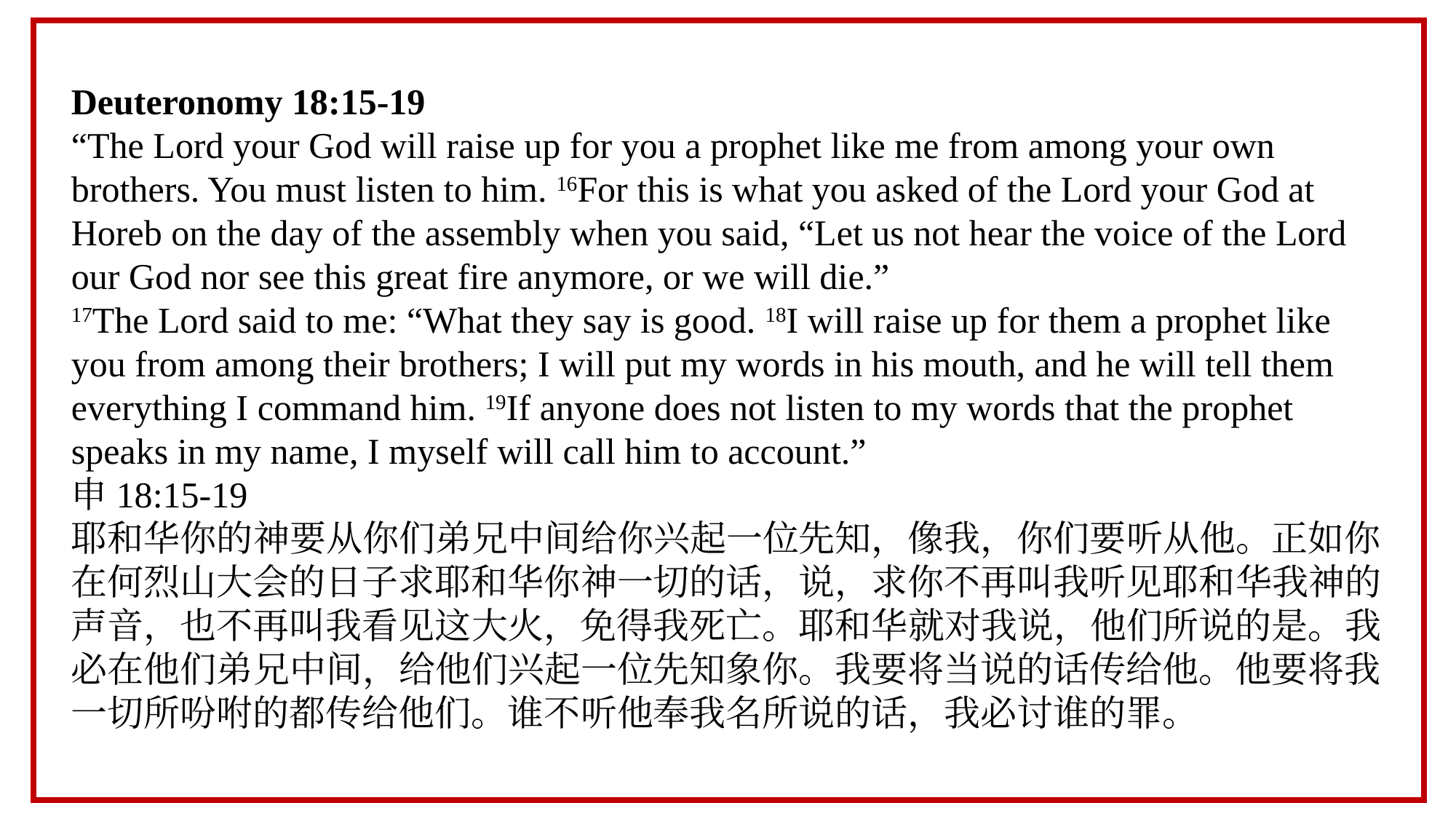

Deuteronomy 18:15-19
“The Lord your God will raise up for you a prophet like me from among your own brothers. You must listen to him. 16For this is what you asked of the Lord your God at Horeb on the day of the assembly when you said, “Let us not hear the voice of the Lord our God nor see this great fire anymore, or we will die.”
17The Lord said to me: “What they say is good. 18I will raise up for them a prophet like you from among their brothers; I will put my words in his mouth, and he will tell them everything I command him. 19If anyone does not listen to my words that the prophet speaks in my name, I myself will call him to account.”
申18:15-19
耶和华你的神要从你们弟兄中间给你兴起一位先知，像我，你们要听从他。正如你在何烈山大会的日子求耶和华你神一切的话，说，求你不再叫我听见耶和华我神的声音，也不再叫我看见这大火，免得我死亡。耶和华就对我说，他们所说的是。我必在他们弟兄中间，给他们兴起一位先知象你。我要将当说的话传给他。他要将我一切所吩咐的都传给他们。谁不听他奉我名所说的话，我必讨谁的罪。